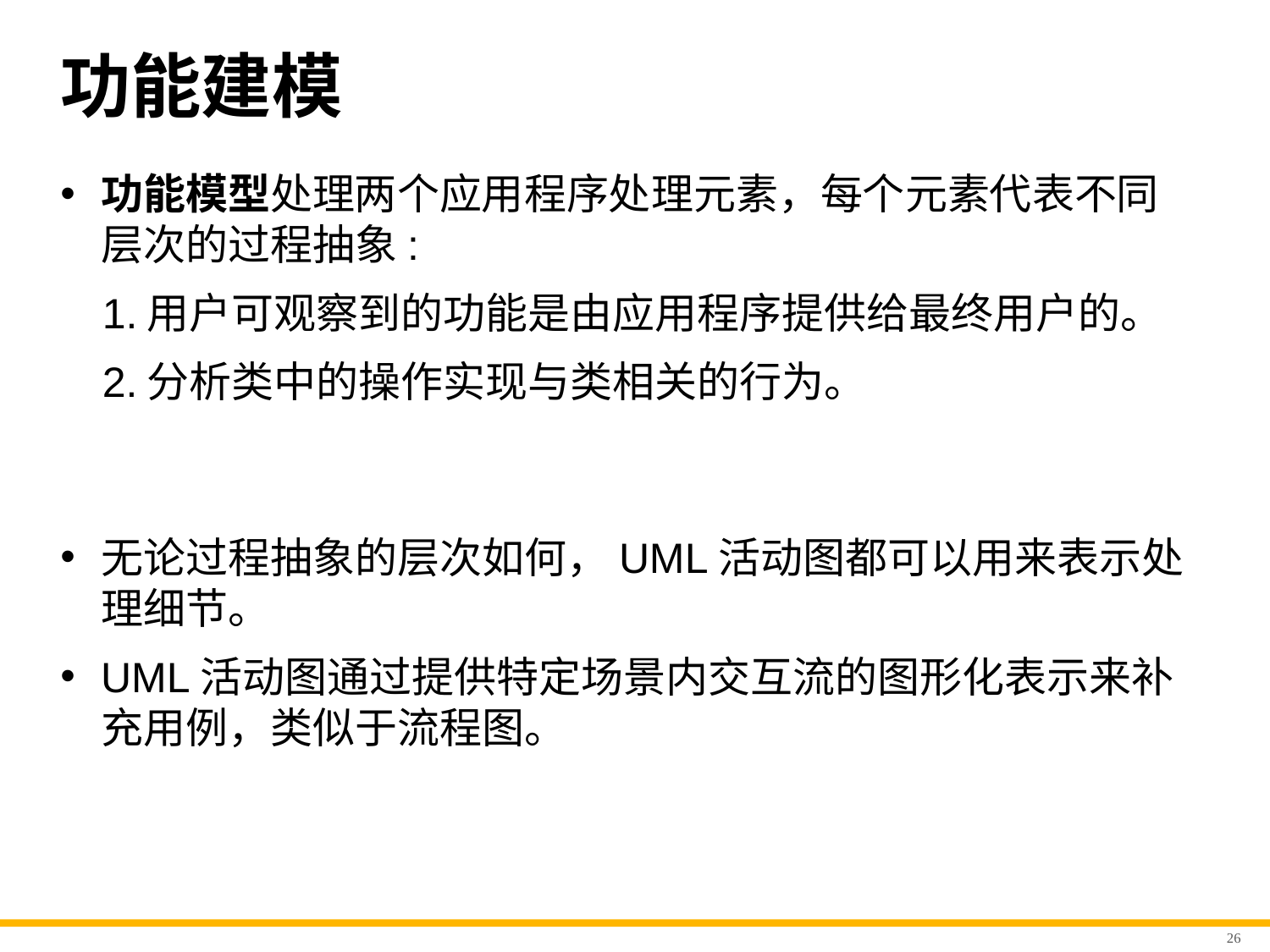

# 功能建模
功能模型处理两个应用程序处理元素，每个元素代表不同层次的过程抽象:
用户可观察到的功能是由应用程序提供给最终用户的。
分析类中的操作实现与类相关的行为。
无论过程抽象的层次如何，UML活动图都可以用来表示处理细节。
UML活动图通过提供特定场景内交互流的图形化表示来补充用例，类似于流程图。
26